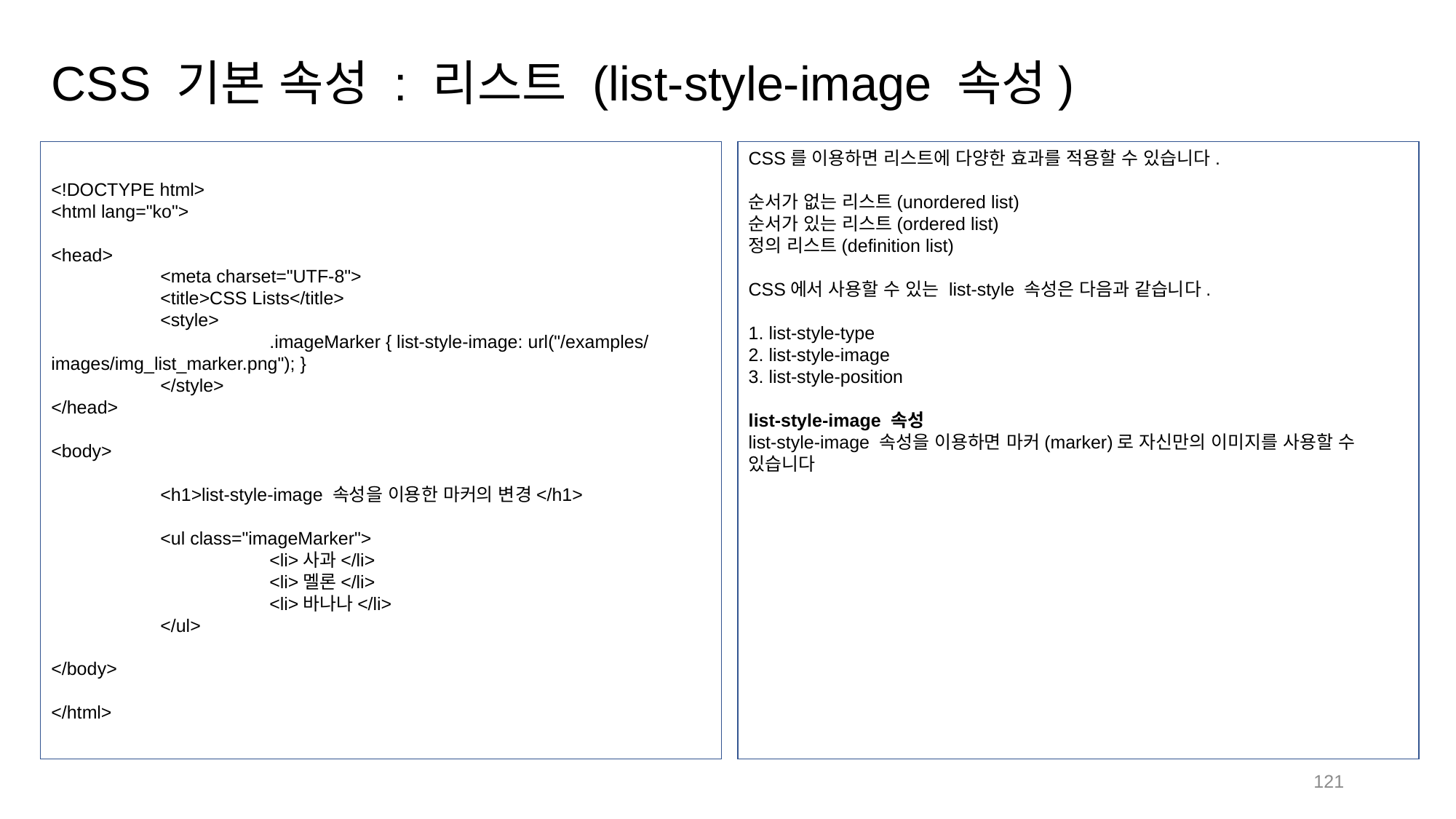

# CSS 기본 속성 : 리스트 (list-style-image 속성)
<!DOCTYPE html>
<html lang="ko">

<head>
	<meta charset="UTF-8">
	<title>CSS Lists</title>
	<style>
		.imageMarker { list-style-image: url("/examples/images/img_list_marker.png"); }
	</style>
</head>

<body>

	<h1>list-style-image 속성을 이용한 마커의 변경</h1>

	<ul class="imageMarker">
		<li>사과</li>
		<li>멜론</li>
		<li>바나나</li>
	</ul>

</body>

</html>
CSS를 이용하면 리스트에 다양한 효과를 적용할 수 있습니다.

순서가 없는 리스트(unordered list)
순서가 있는 리스트(ordered list)
정의 리스트(definition list)

CSS에서 사용할 수 있는 list-style 속성은 다음과 같습니다.

1. list-style-type
2. list-style-image
3. list-style-position
list-style-image 속성
list-style-image 속성을 이용하면 마커(marker)로 자신만의 이미지를 사용할 수 있습니다

121